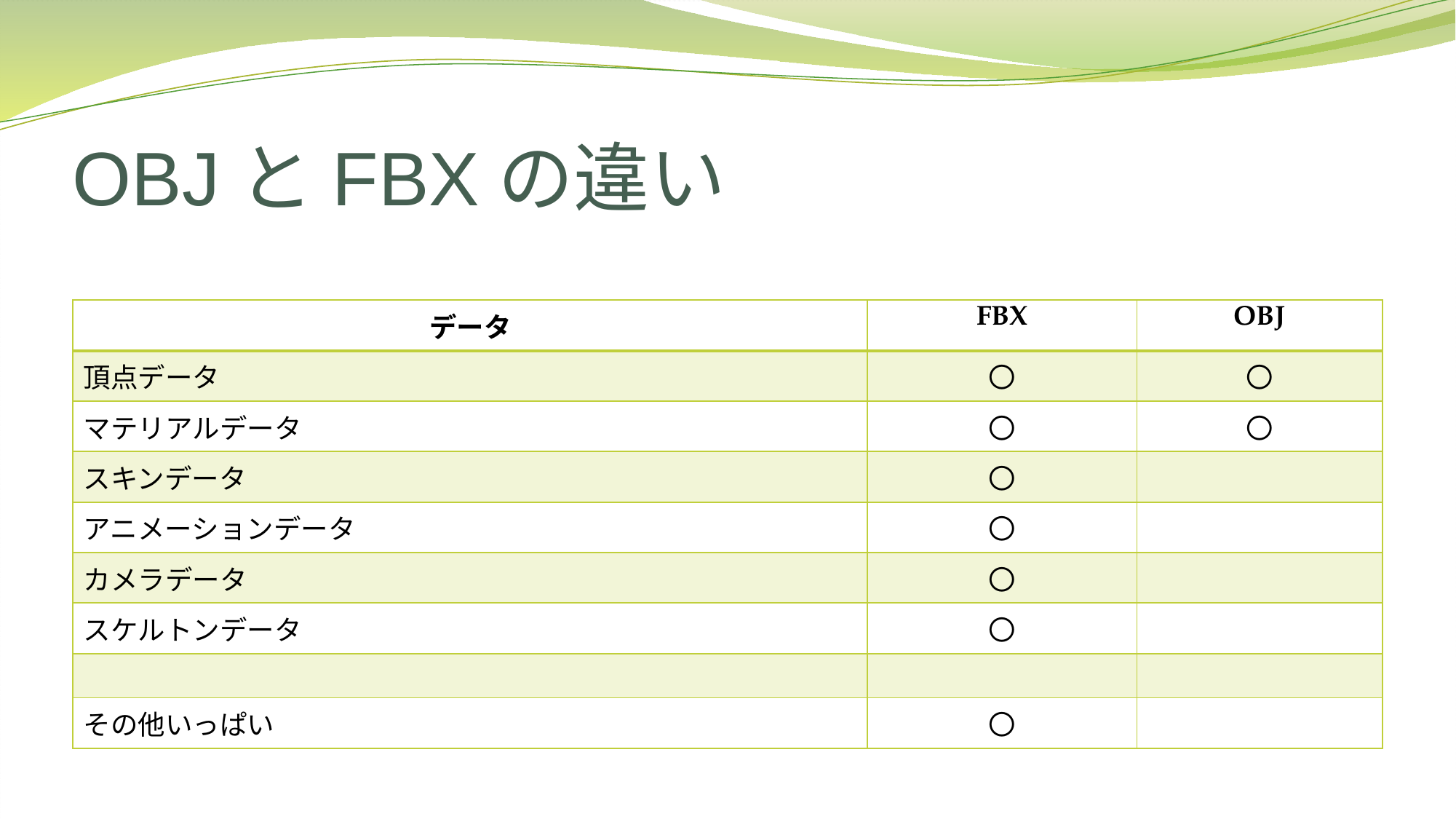

# OBJとFBXの違い
| データ | FBX | OBJ |
| --- | --- | --- |
| 頂点データ | 〇 | 〇 |
| マテリアルデータ | 〇 | 〇 |
| スキンデータ | 〇 |  |
| アニメーションデータ | 〇 |  |
| カメラデータ | 〇 |  |
| スケルトンデータ | 〇 |  |
|  |  |  |
| その他いっぱい | 〇 |  |